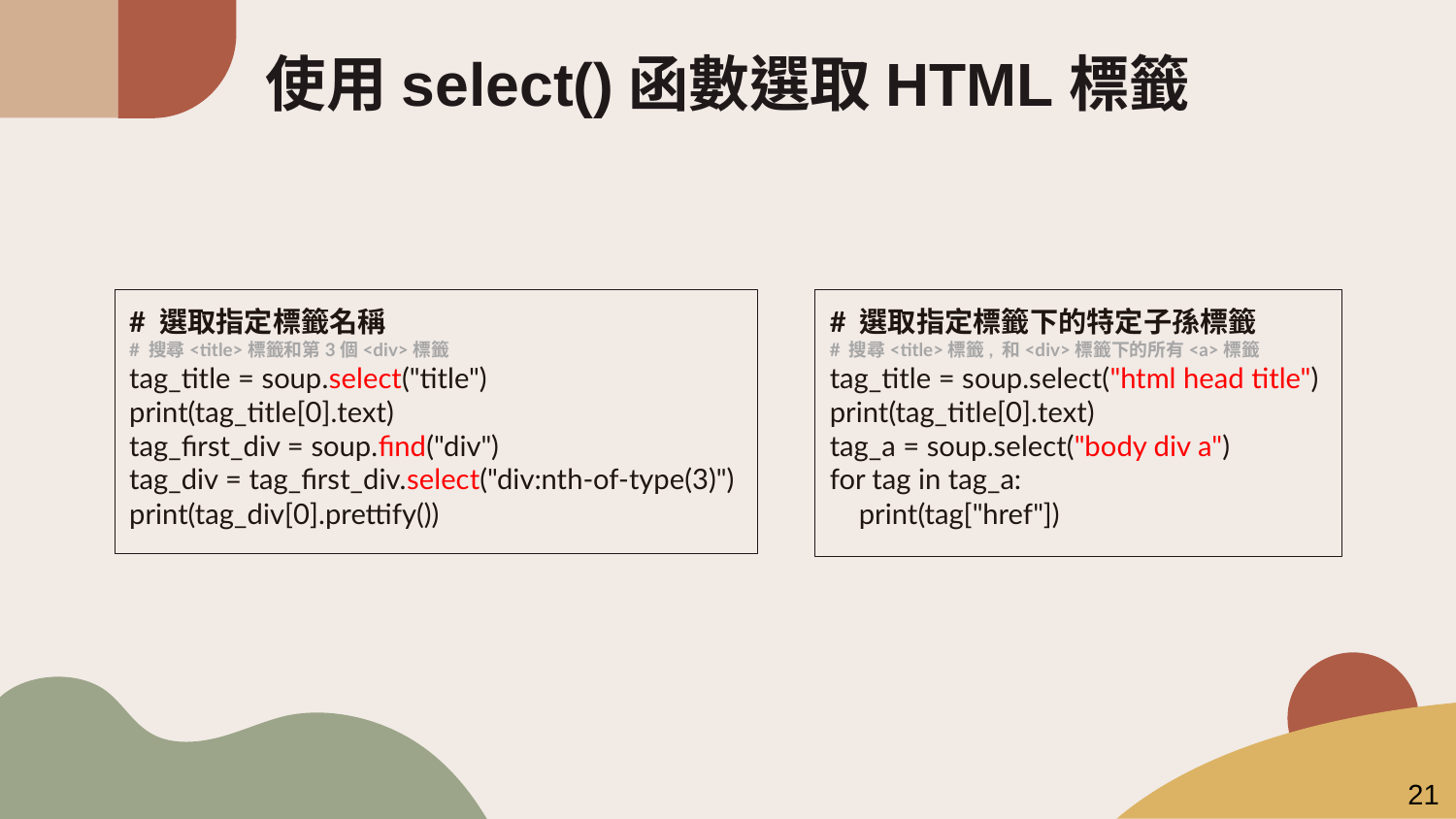

# 使用select()函數選取HTML標籤
# 選取指定標籤名稱
# 搜尋<title>標籤和第3個<div>標籤
tag_title = soup.select("title")
print(tag_title[0].text)
tag_first_div = soup.find("div")
tag_div = tag_first_div.select("div:nth-of-type(3)")
print(tag_div[0].prettify())
# 選取指定標籤下的特定子孫標籤
# 搜尋<title>標籤, 和<div>標籤下的所有<a>標籤
tag_title = soup.select("html head title")
print(tag_title[0].text)
tag_a = soup.select("body div a")
for tag in tag_a:
    print(tag["href"])
21